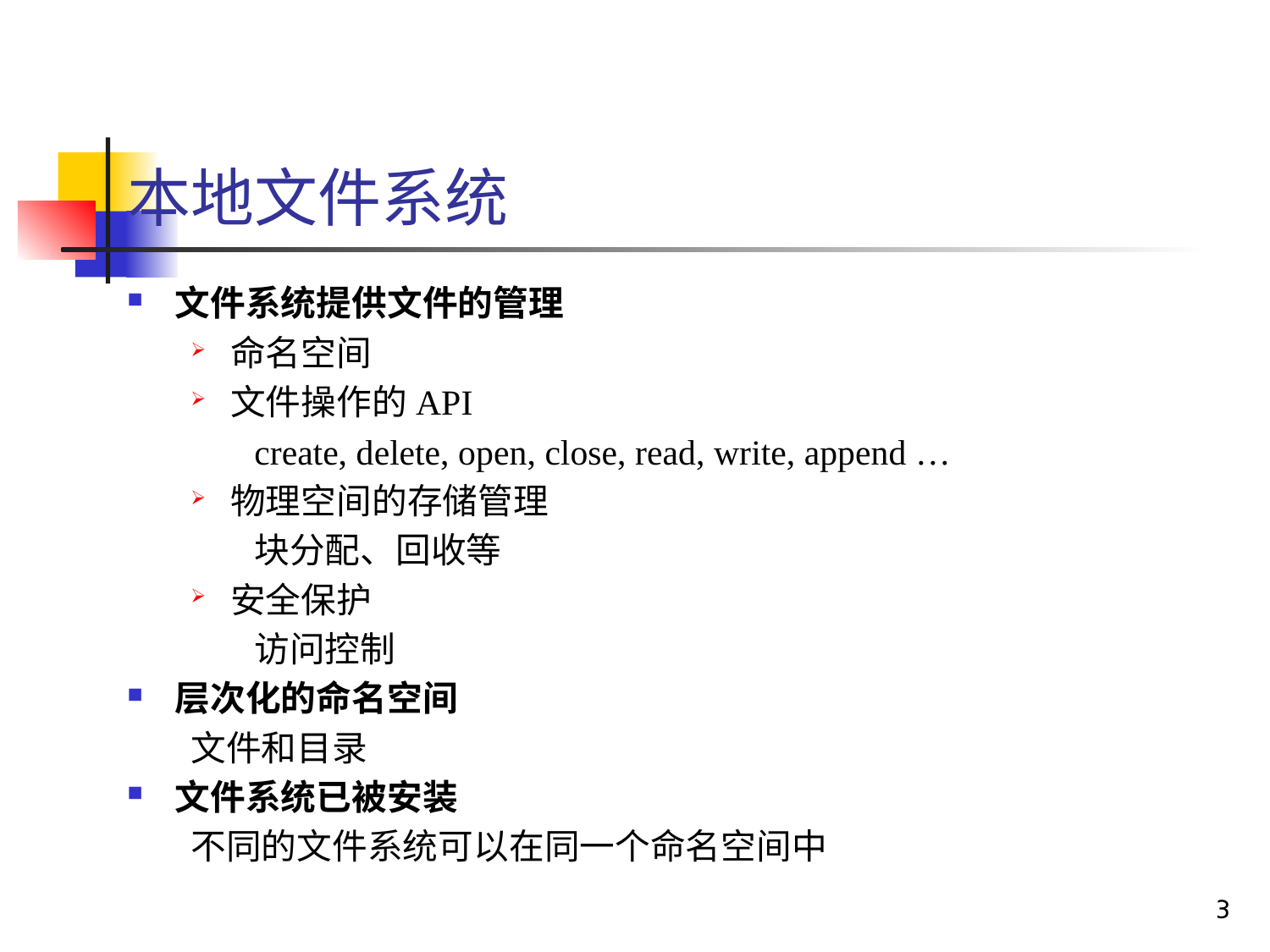

本地文件系统
文件系统提供文件的管理
命名空间
文件操作的API
create, delete, open, close, read, write, append …
物理空间的存储管理
块分配、回收等
安全保护
访问控制
层次化的命名空间
文件和目录
文件系统已被安装
不同的文件系统可以在同一个命名空间中
3